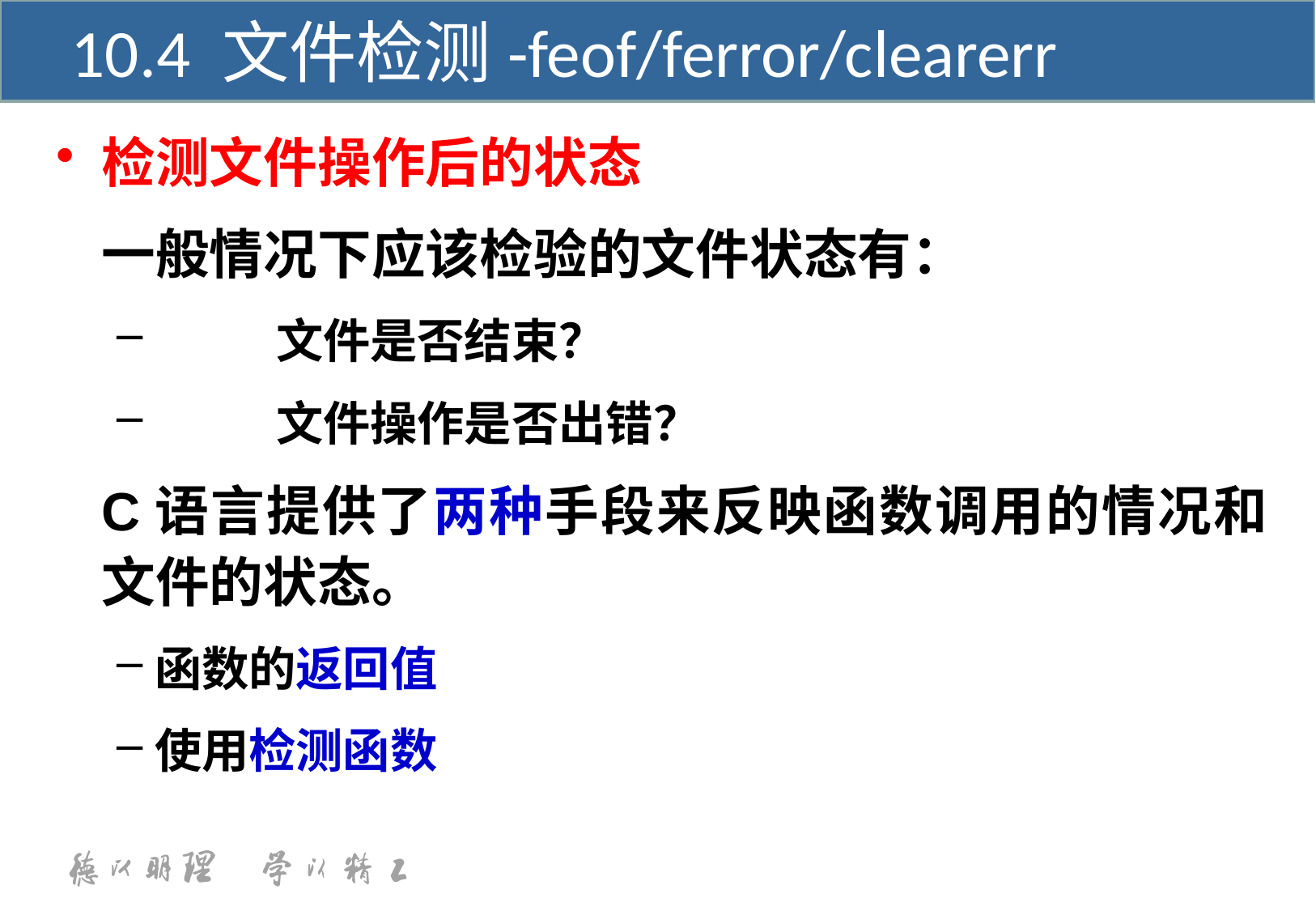

10.4 文件检测-feof/ferror/clearerr
检测文件操作后的状态
	一般情况下应该检验的文件状态有：
	文件是否结束？
	文件操作是否出错？
	C语言提供了两种手段来反映函数调用的情况和文件的状态。
函数的返回值
使用检测函数